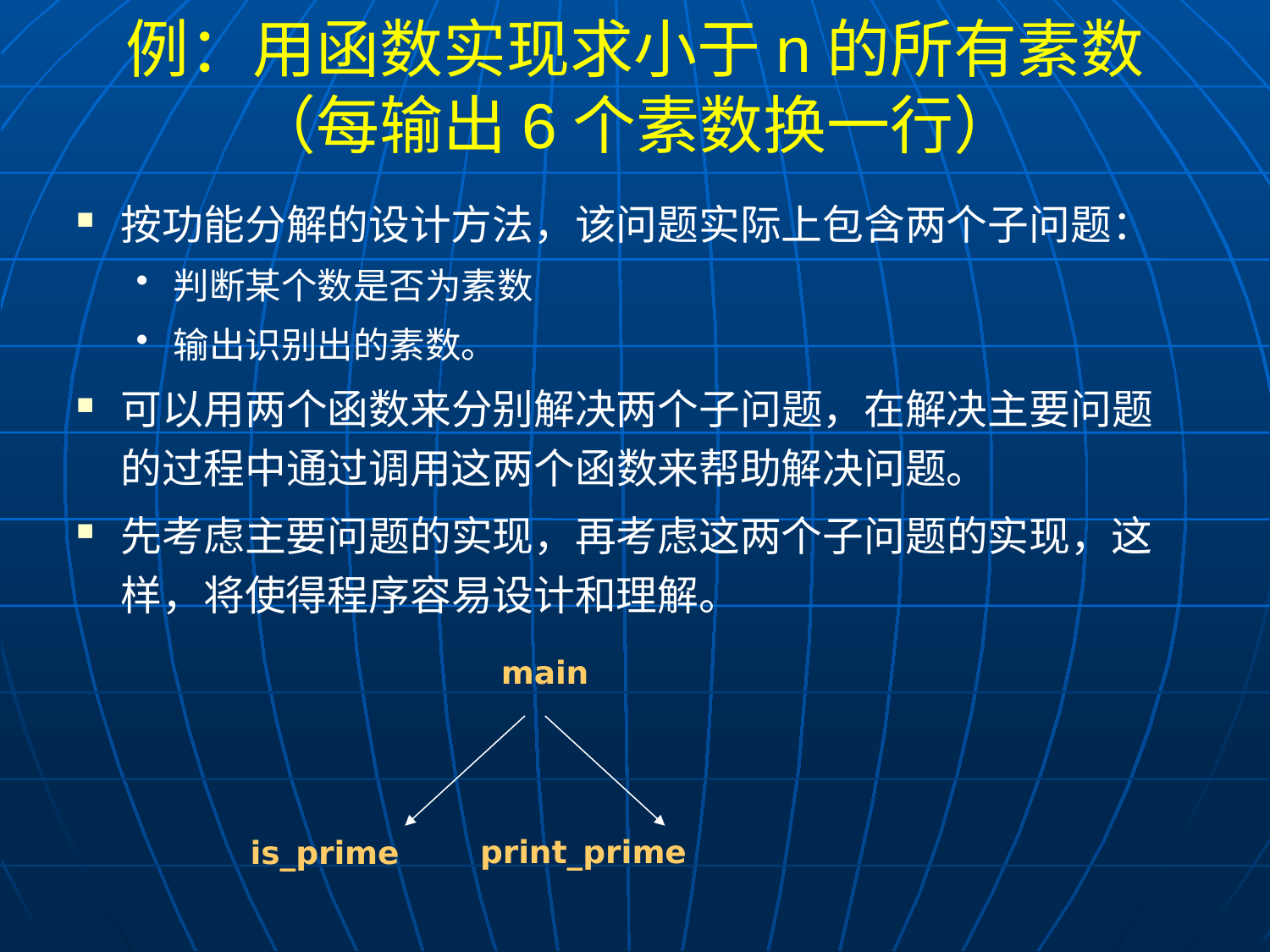

# 例：用函数实现求小于n的所有素数 （每输出6个素数换一行）
按功能分解的设计方法，该问题实际上包含两个子问题：
判断某个数是否为素数
输出识别出的素数。
可以用两个函数来分别解决两个子问题，在解决主要问题的过程中通过调用这两个函数来帮助解决问题。
先考虑主要问题的实现，再考虑这两个子问题的实现，这样，将使得程序容易设计和理解。
main

print_prime
is_prime